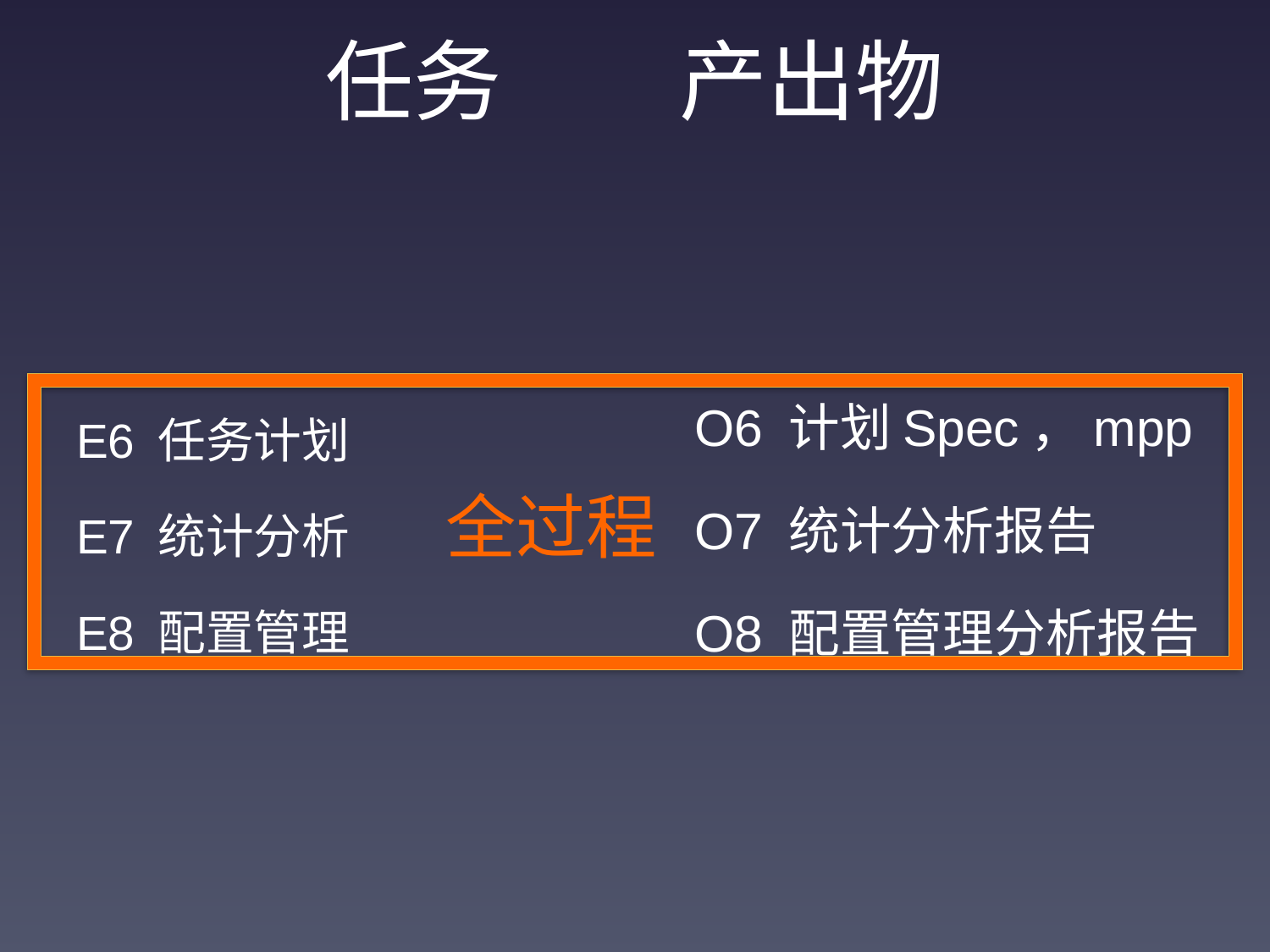

# 任务         产出物
O6 计划Spec，mpp
O7 统计分析报告
O8 配置管理分析报告

E6 任务计划
E7 统计分析
E8 配置管理
全过程